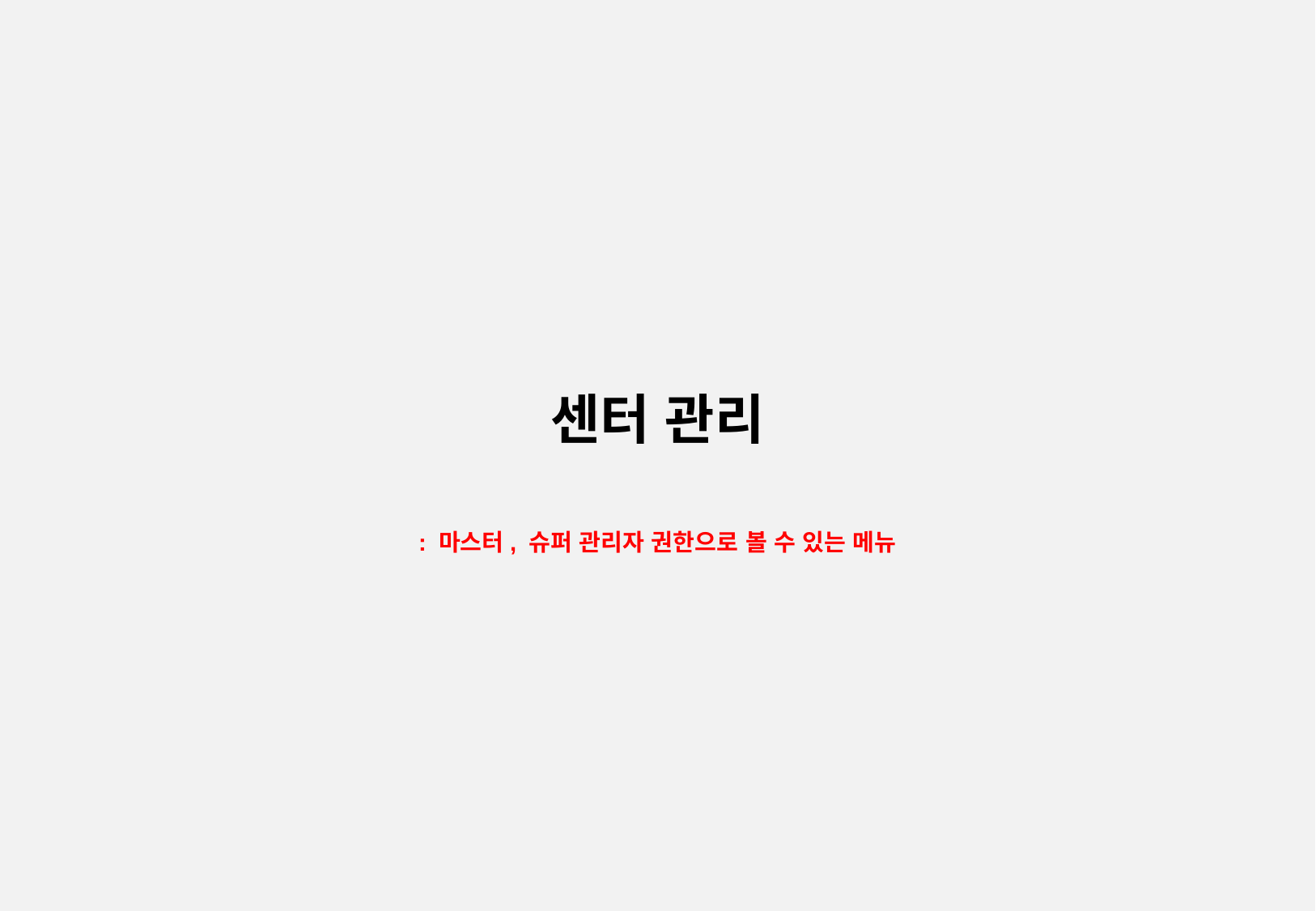

센터 관리
: 마스터, 슈퍼 관리자 권한으로 볼 수 있는 메뉴